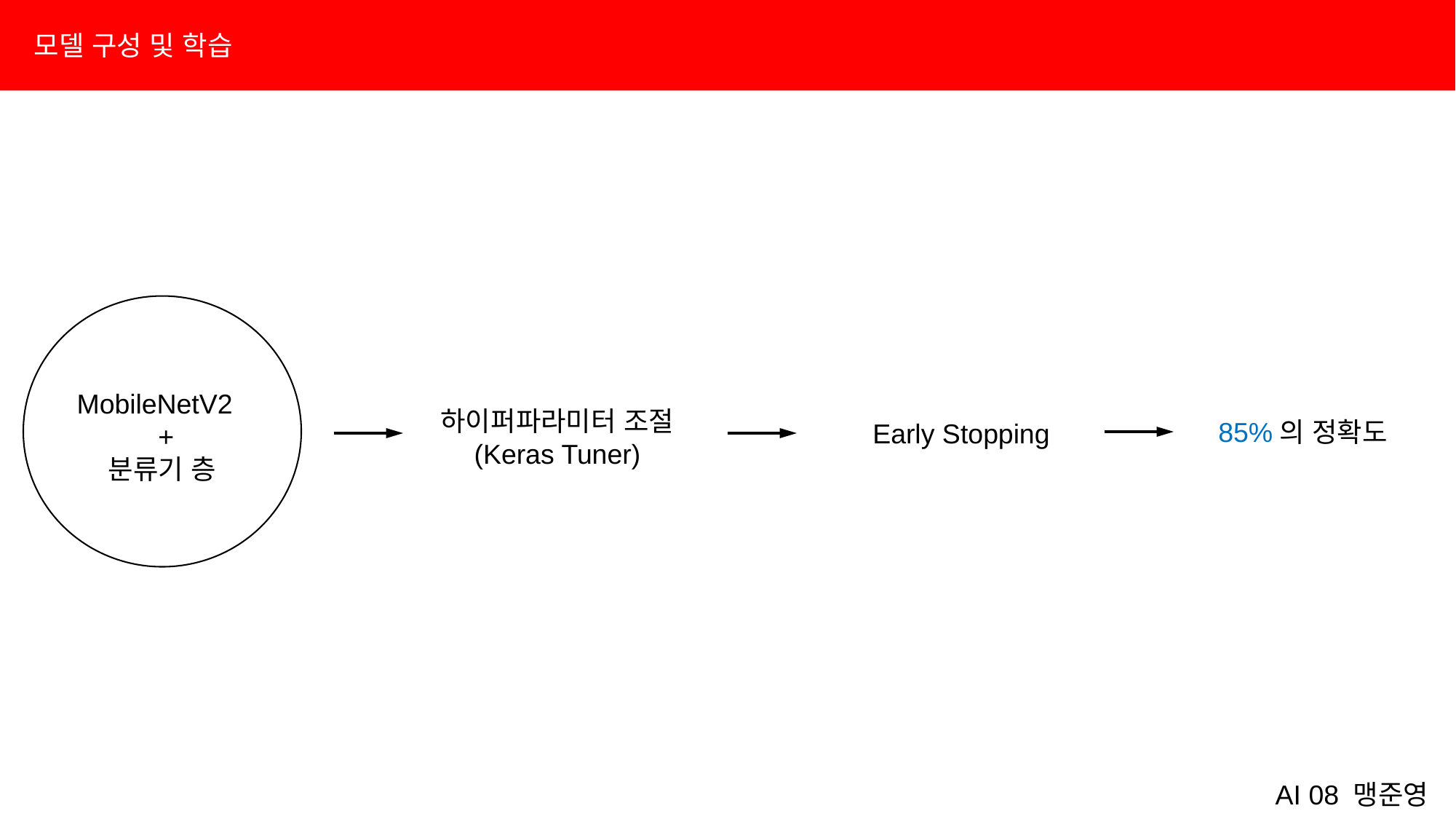

모델 구성 및 학습

MobileNetV2
 +
분류기 층
하이퍼파라미터 조절
(Keras Tuner)
85%의 정확도
Early Stopping
AI 08 맹준영